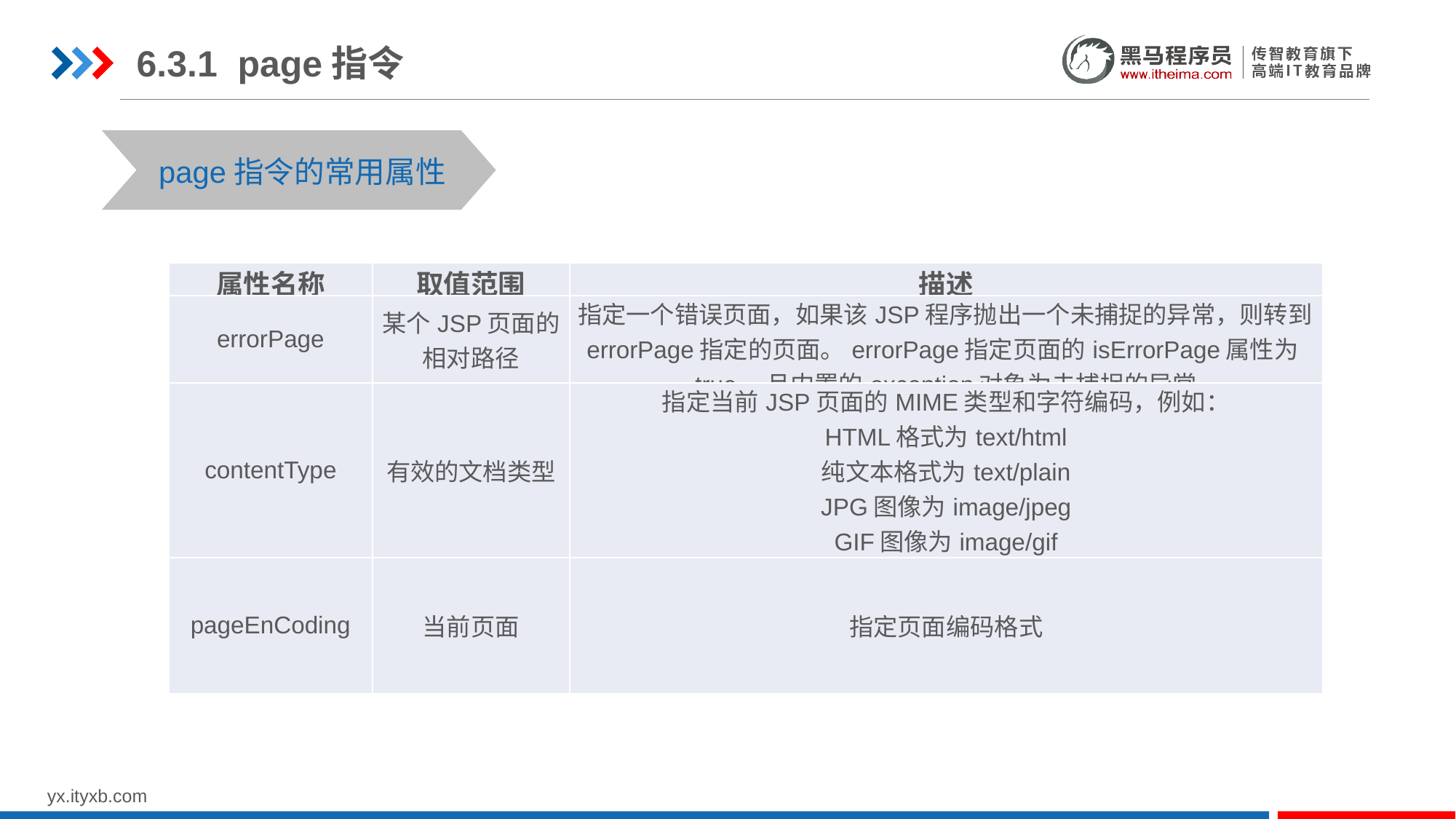

6.3.1  page指令

page指令的常用属性
| 属性名称 | 取值范围 | 描述 |
| --- | --- | --- |
| errorPage | 某个JSP页面的相对路径 | 指定一个错误页面，如果该JSP程序抛出一个未捕捉的异常，则转到errorPage指定的页面。errorPage指定页面的isErrorPage属性为true，且内置的exception对象为未捕捉的异常 |
| contentType | 有效的文档类型 | 指定当前JSP页面的MIME类型和字符编码，例如： HTML格式为text/html 纯文本格式为text/plain JPG图像为image/jpeg GIF图像为image/gif Word文档为application/msword |
| pageEnCoding | 当前页面 | 指定页面编码格式 |